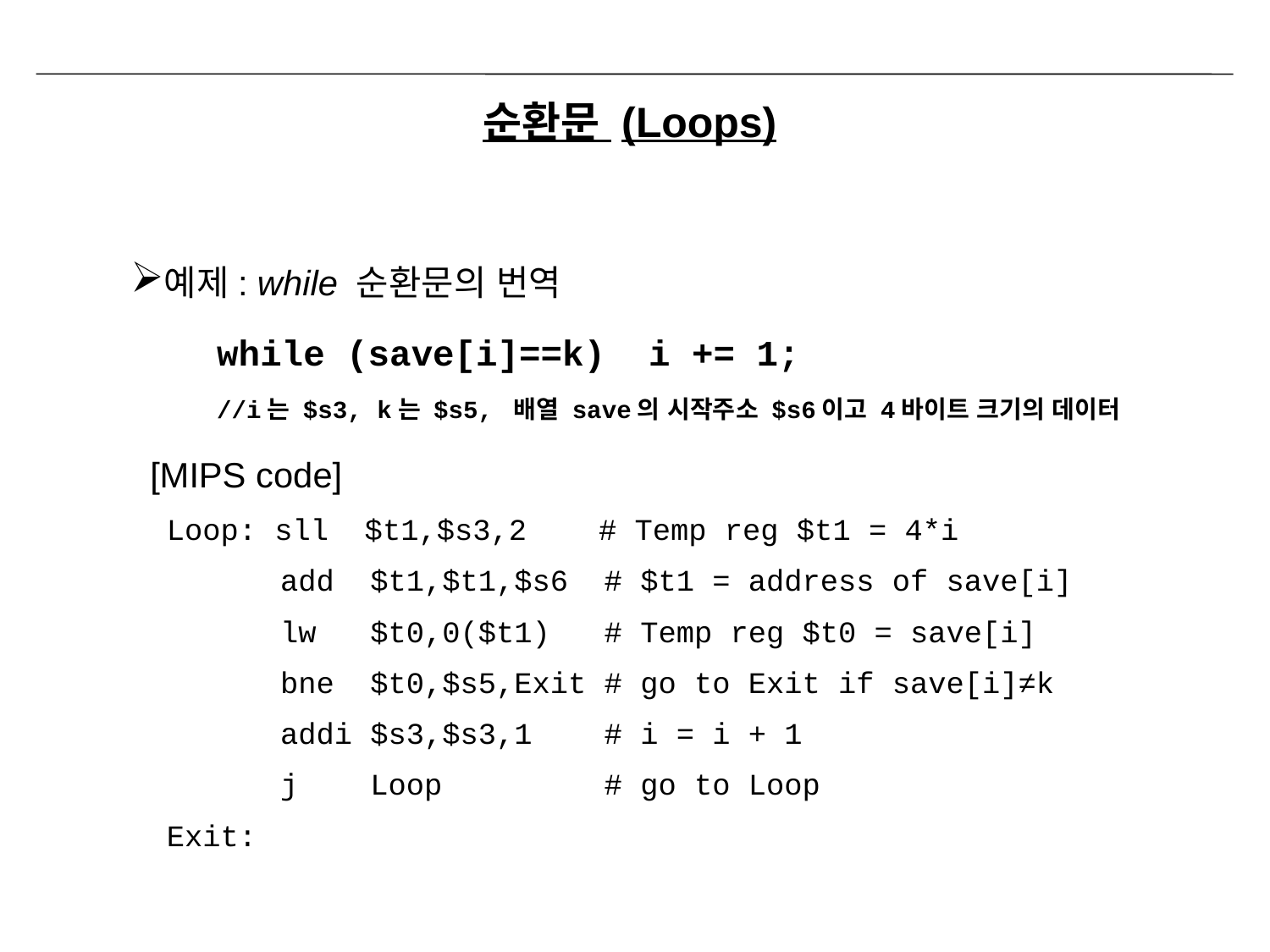

# 순환문 (Loops)
예제: while 순환문의 번역
while (save[i]==k)  i += 1;
//i는 $s3, k는 $s5, 배열 save의 시작주소 $s6이고 4바이트 크기의 데이터
  [MIPS code]
  Loop: sll  $t1,$s3,2    # Temp reg $t1 = 4*i
add  $t1,$t1,$s6  # $t1 = address of save[i]
lw   $t0,0($t1)   # Temp reg $t0 = save[i]
bne  $t0,$s5,Exit # go to Exit if save[i]≠k
addi $s3,$s3,1    # i = i + 1
j    Loop         # go to Loop
  Exit: